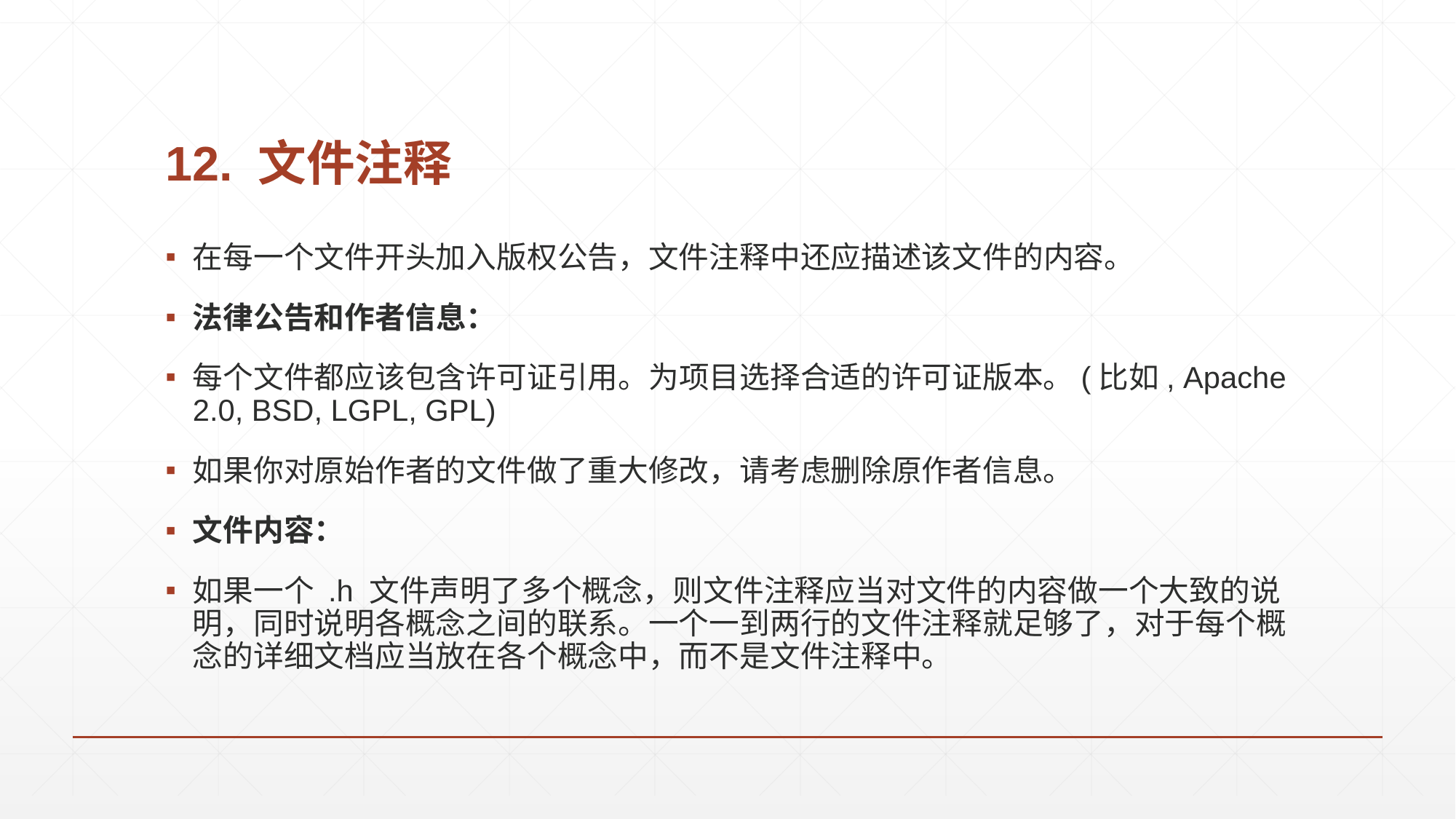

# 12. 文件注释
在每一个文件开头加入版权公告，文件注释中还应描述该文件的内容。
法律公告和作者信息：
每个文件都应该包含许可证引用。为项目选择合适的许可证版本。(比如, Apache 2.0, BSD, LGPL, GPL)
如果你对原始作者的文件做了重大修改，请考虑删除原作者信息。
文件内容：
如果一个 .h 文件声明了多个概念，则文件注释应当对文件的内容做一个大致的说明，同时说明各概念之间的联系。一个一到两行的文件注释就足够了，对于每个概念的详细文档应当放在各个概念中，而不是文件注释中。